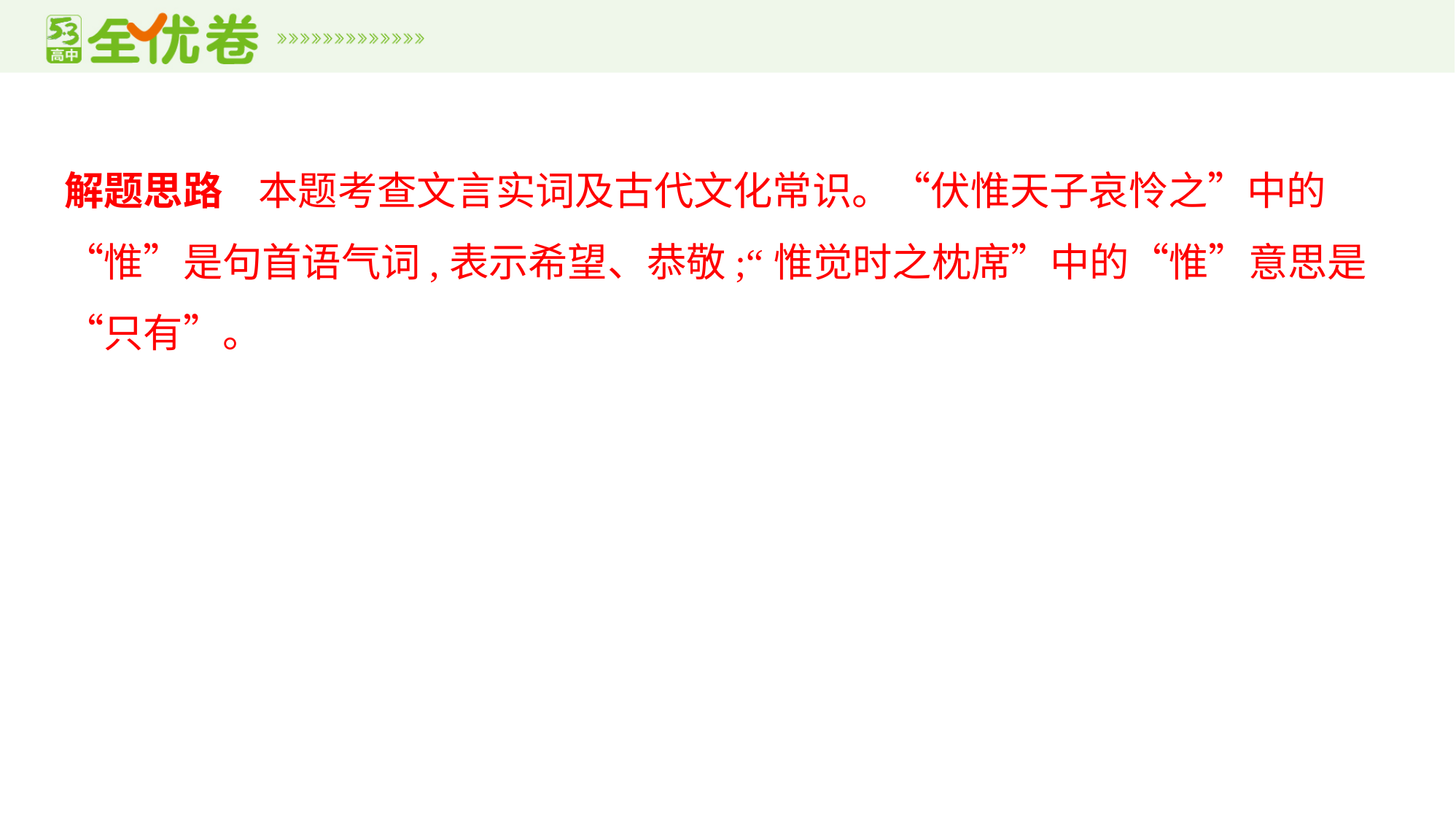

解题思路    本题考查文言实词及古代文化常识。“伏惟天子哀怜之”中的
“惟”是句首语气词,表示希望、恭敬;“惟觉时之枕席”中的“惟”意思是
“只有”。